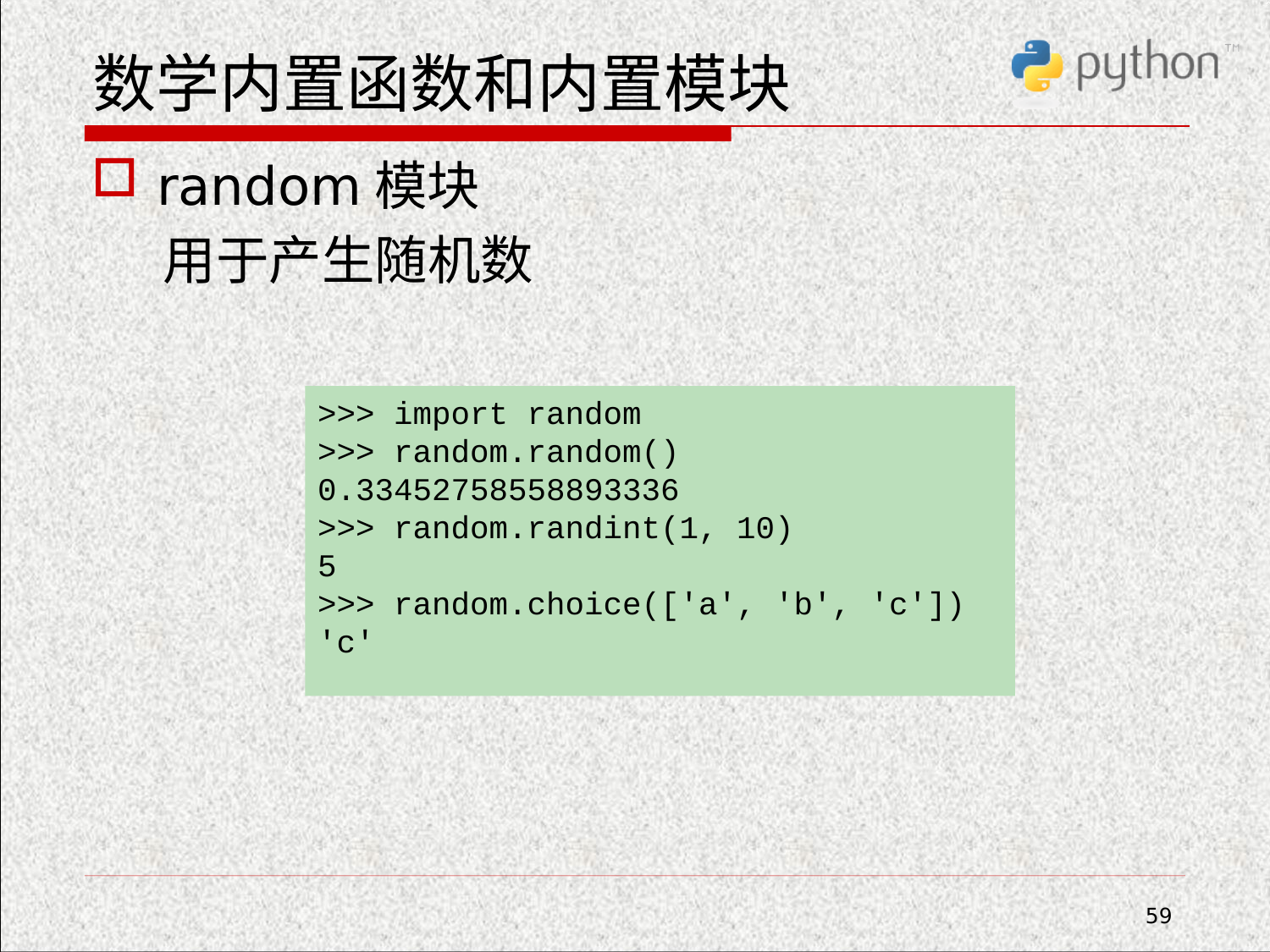

# 数学内置函数和内置模块
random模块
     用于产生随机数

>>> import random
>>> random.random()
0.33452758558893336
>>> random.randint(1, 10)
5
>>> random.choice(['a', 'b', 'c'])
'c'
59